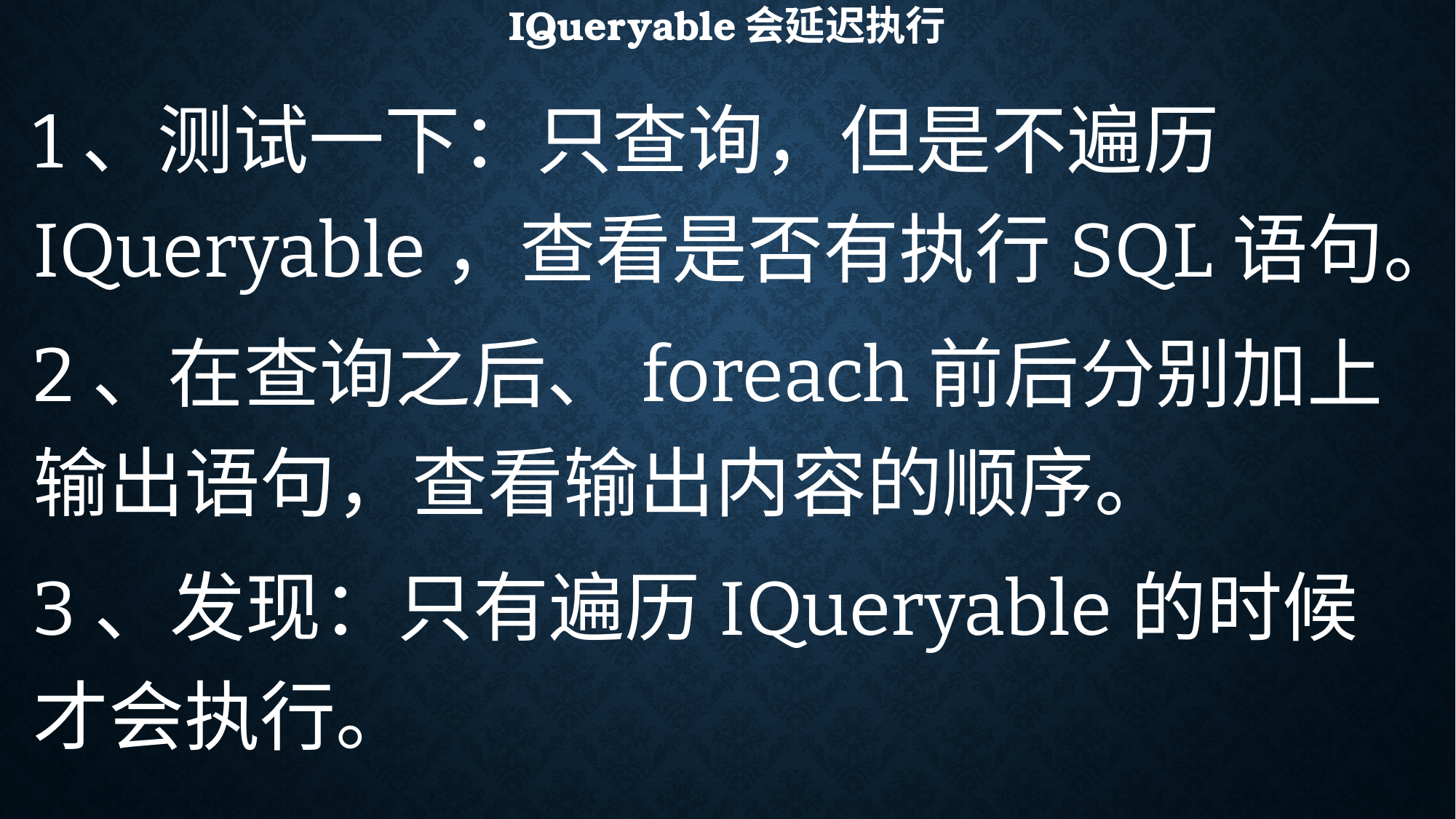

# IQueryable会延迟执行
1、测试一下：只查询，但是不遍历IQueryable，查看是否有执行SQL语句。
2、在查询之后、foreach前后分别加上输出语句，查看输出内容的顺序。
3、发现：只有遍历IQueryable的时候才会执行。